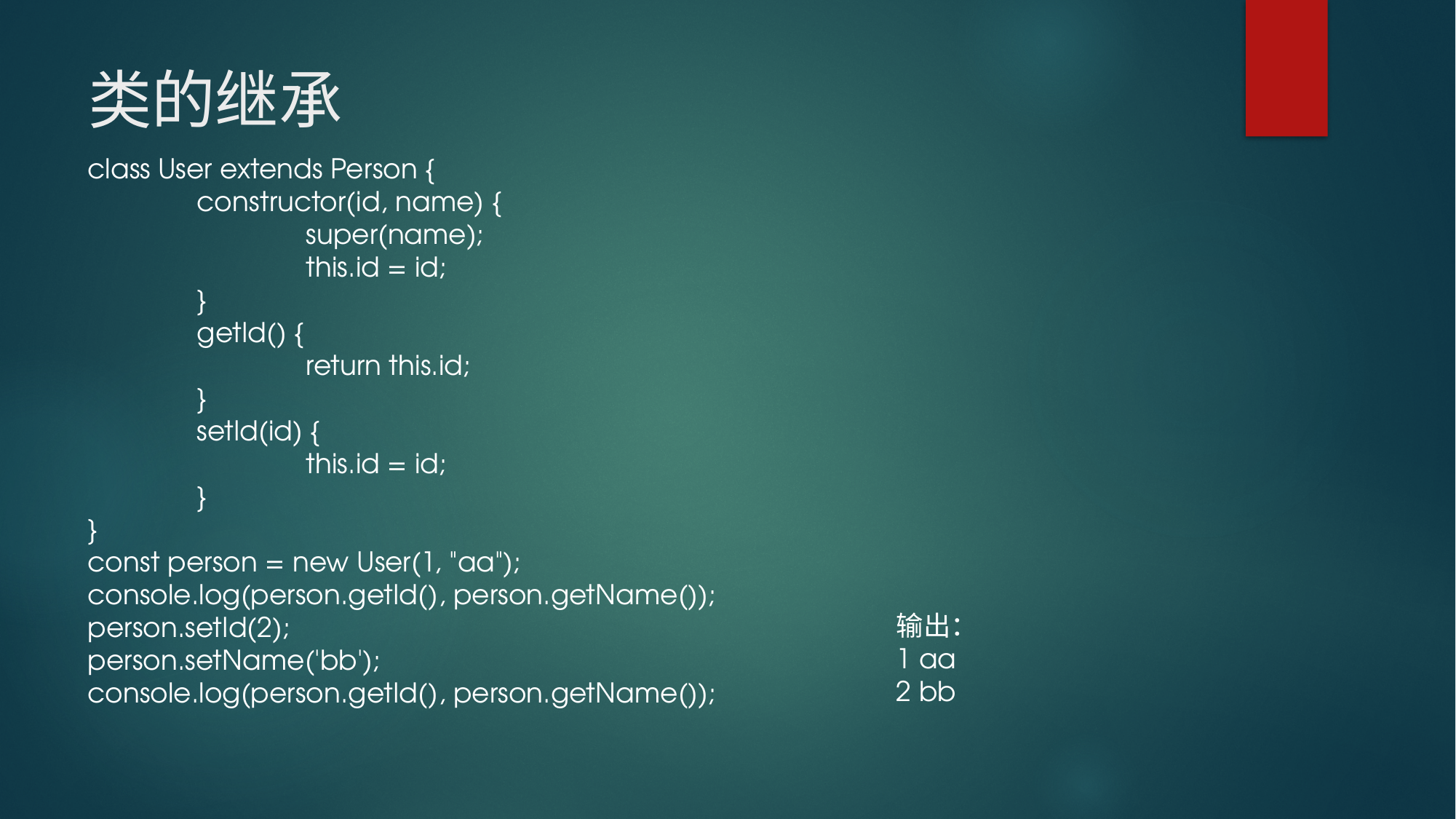

# 类的继承
class User extends Person {
	constructor(id, name) {
		super(name);
		this.id = id;
	}
	getId() {
		return this.id;
	}
	setId(id) {
		this.id = id;
	}
}
const person = new User(1, "aa");
console.log(person.getId(), person.getName());
person.setId(2);
person.setName('bb');
console.log(person.getId(), person.getName());
输出：
1 aa
2 bb